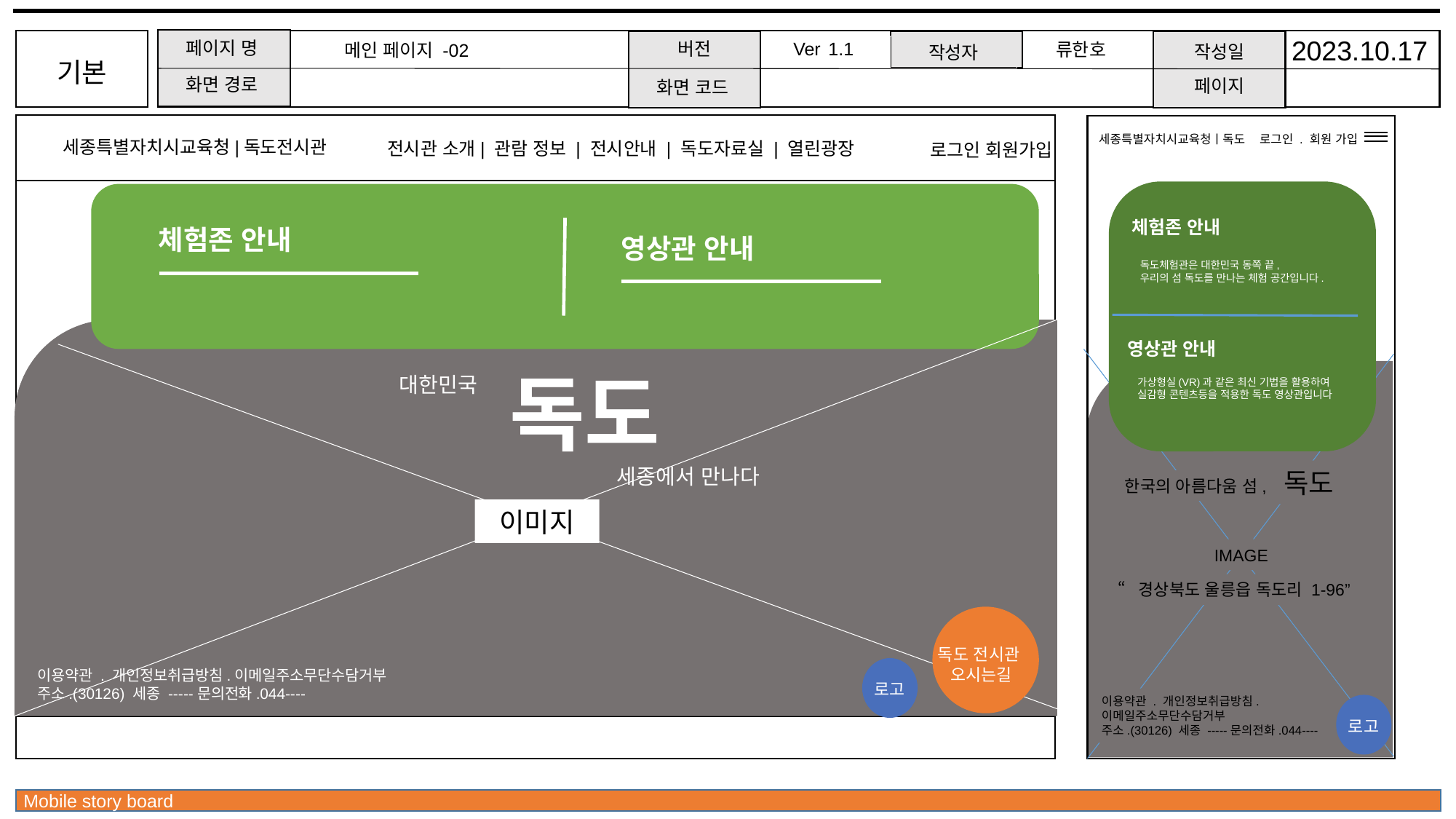

Ver 1.1
2023.10.17

페이지 명

버전
류한호
메인 페이지 -02
작성일
작성자
기본
화면 경로
페이지
화면 코드

로그인 . 회원 가입
세종특별자치시교육청ㅣ독도
세종특별자치시교육청|독도전시관
전시관 소개| 관람 정보 | 전시안내 | 독도자료실 | 열린광장
로그인 회원가입

체험존 안내
체험존 안내
영상관 안내
관람 문의하기
독도체험관은 대한민국 동쪽 끝,
우리의 섬 독도를 만나는 체험 공간입니다.

영상관 안내
독도

대한민국
가상형실(VR)과 같은 최신 기법을 활용하여
실감형 콘텐츠등을 적용한 독도 영상관입니다
세종에서 만나다
독도
한국의 아름다움 섬,
이미지
IMAGE
“경상북도 울릉읍 독도리 1-96”

독도 전시관
오시는길

로고
이용약관 . 개인정보취급방침.이메일주소무단수담거부
주소.(30126) 세종 -----문의전화.044----
이용약관 . 개인정보취급방침.이메일주소무단수담거부
주소.(30126) 세종 -----문의전화.044----

로고
Mobile story board